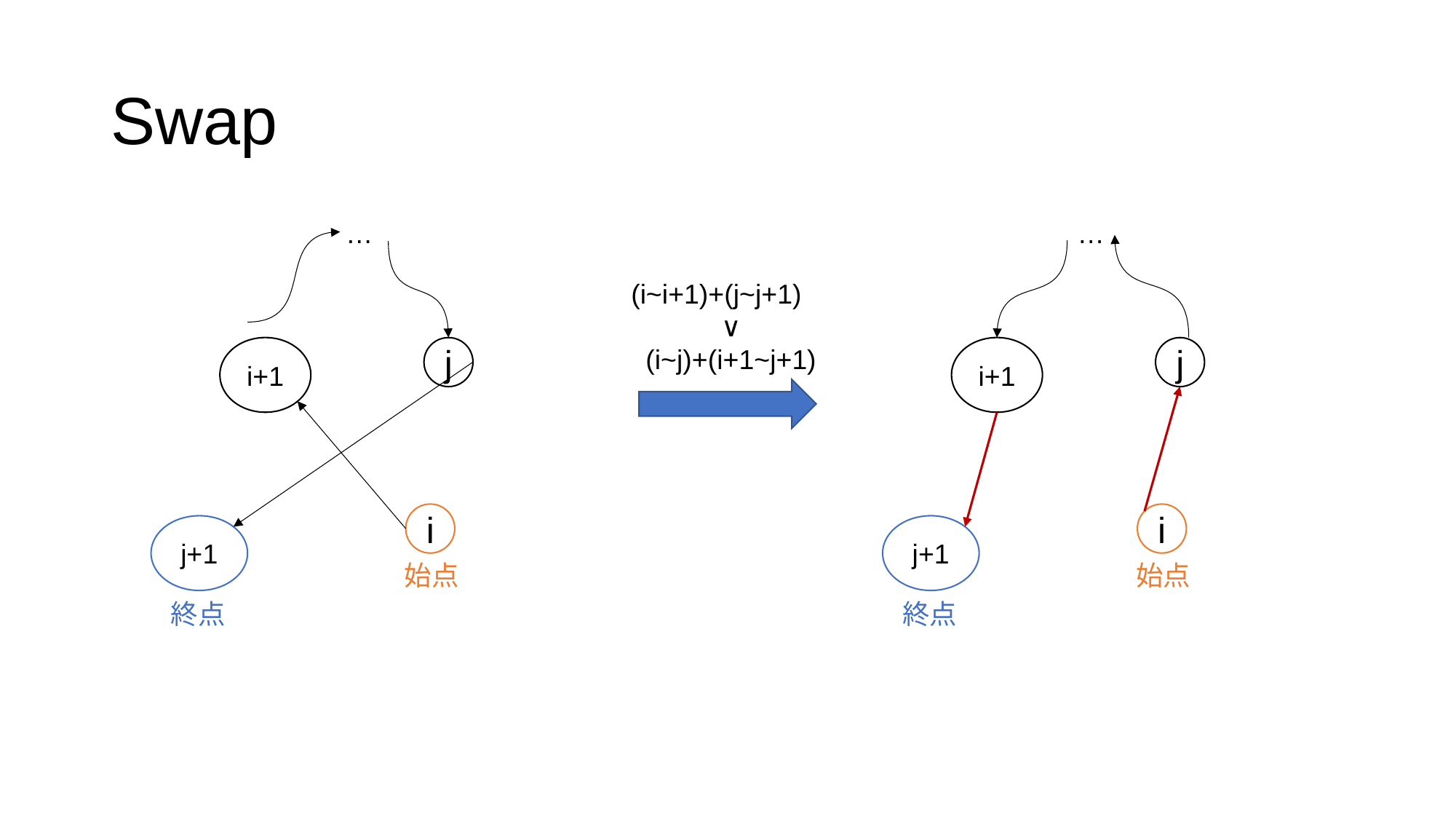

# Swap
…
i+1
j
i
j+1
始点
終点
…
(i~i+1)+(j~j+1)
∨
(i~j)+(i+1~j+1)
i+1
j

i
j+1
始点
終点